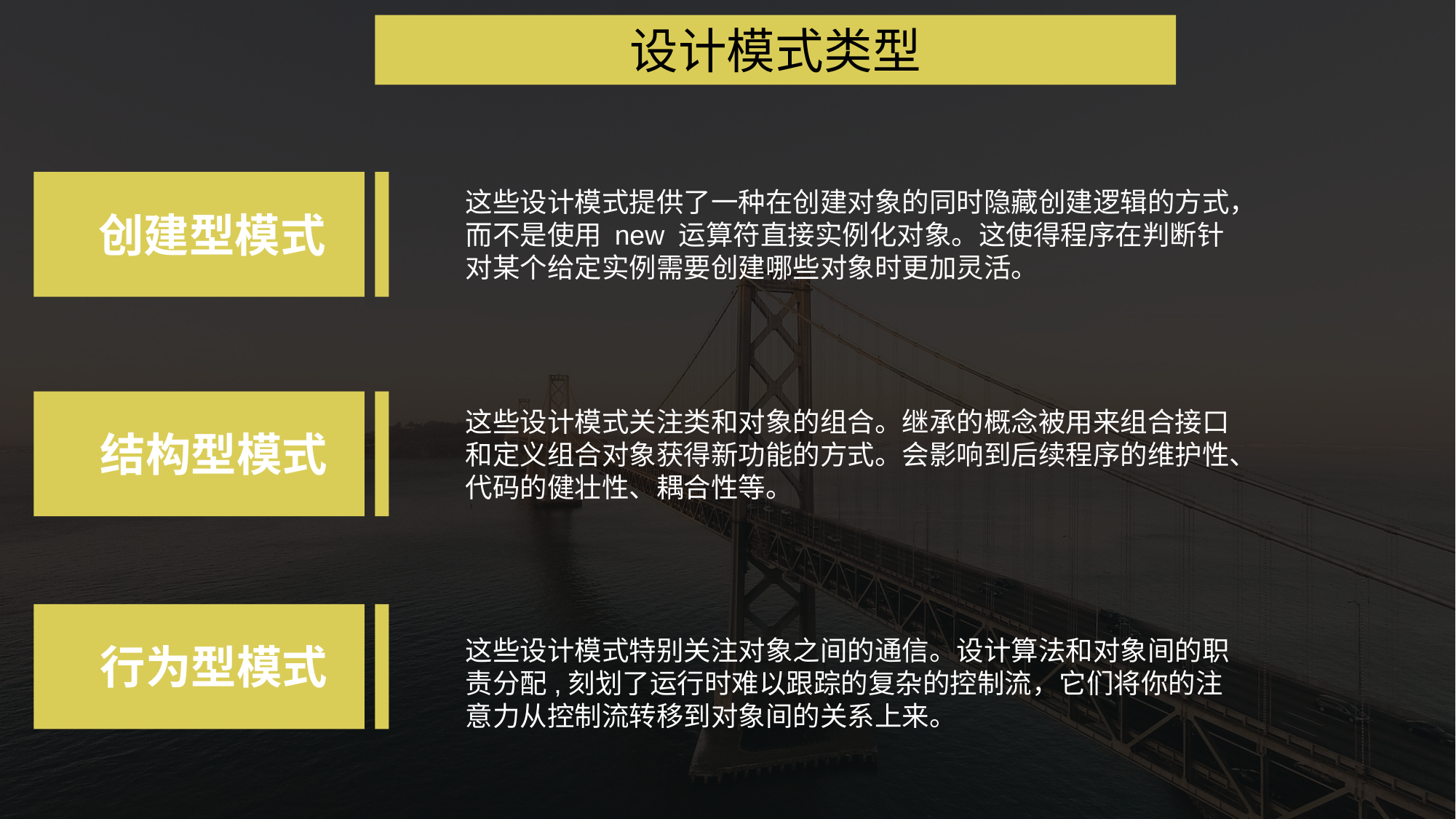

设计模式类型

  创建型模式
这些设计模式提供了一种在创建对象的同时隐藏创建逻辑的方式，而不是使用 new 运算符直接实例化对象。这使得程序在判断针对某个给定实例需要创建哪些对象时更加灵活。

  结构型模式
这些设计模式关注类和对象的组合。继承的概念被用来组合接口和定义组合对象获得新功能的方式。会影响到后续程序的维护性、代码的健壮性、耦合性等。

  行为型模式
这些设计模式特别关注对象之间的通信。设计算法和对象间的职责分配,刻划了运行时难以跟踪的复杂的控制流，它们将你的注意力从控制流转移到对象间的关系上来。